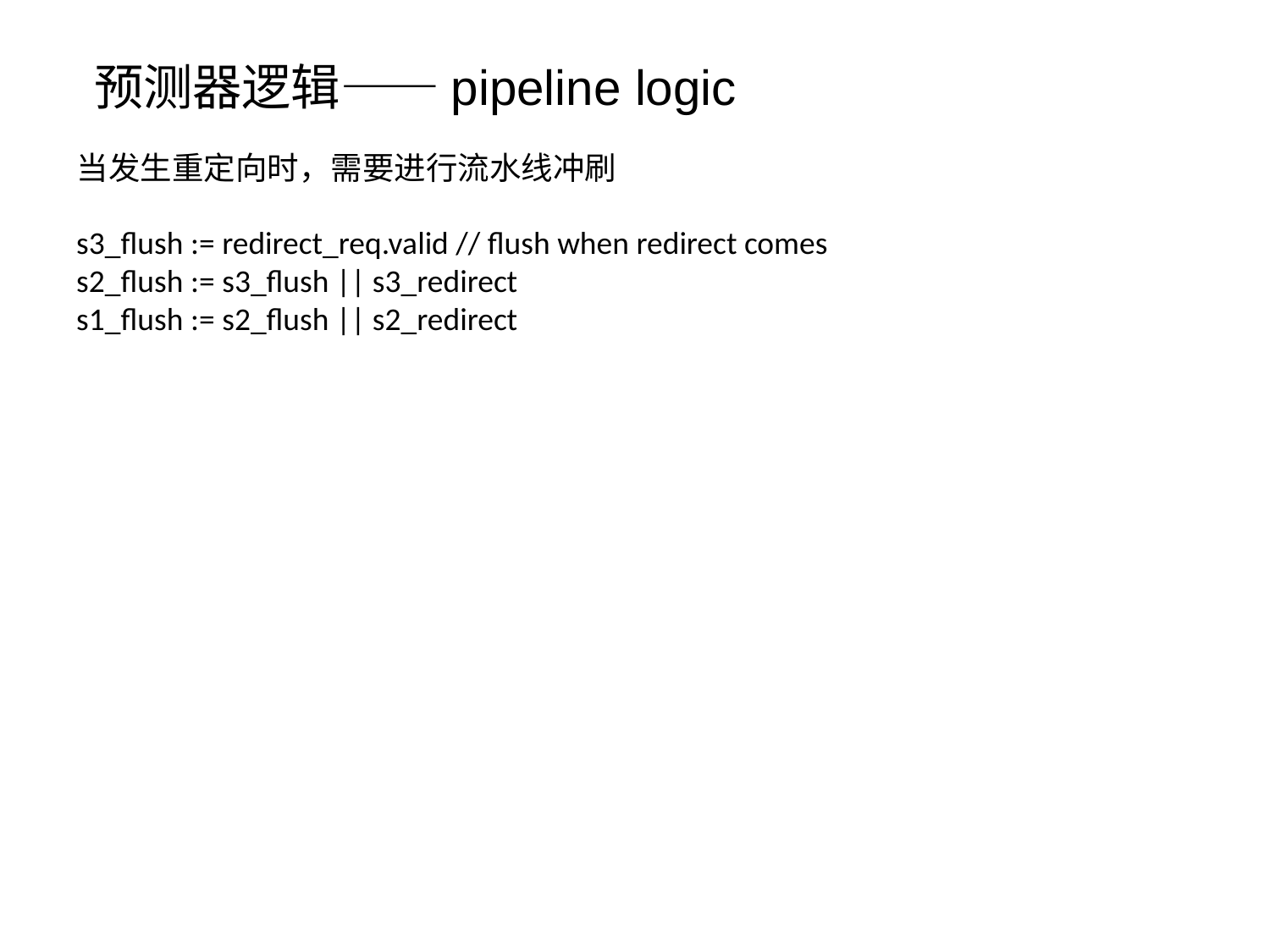

预测器逻辑——pipeline logic
当发生重定向时，需要进行流水线冲刷
s3_flush := redirect_req.valid // flush when redirect comes
s2_flush := s3_flush || s3_redirect
s1_flush := s2_flush || s2_redirect